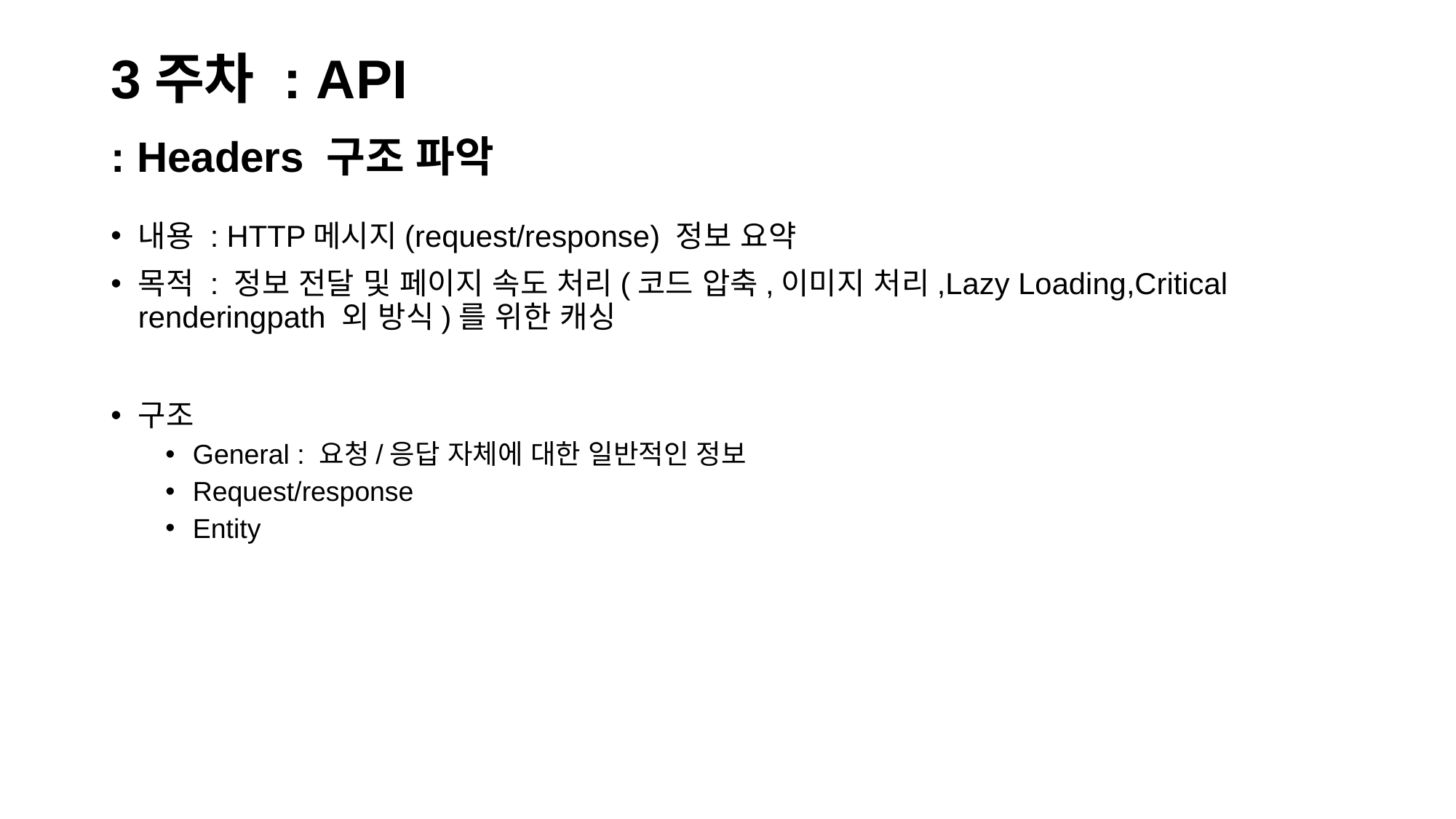

# 3주차 : API
: Headers 구조 파악
내용 : HTTP메시지(request/response) 정보 요약
목적 : 정보 전달 및 페이지 속도 처리(코드 압축,이미지 처리,Lazy Loading,Critical renderingpath 외 방식)를 위한 캐싱

구조
General : 요청/응답 자체에 대한 일반적인 정보
Request/response
Entity